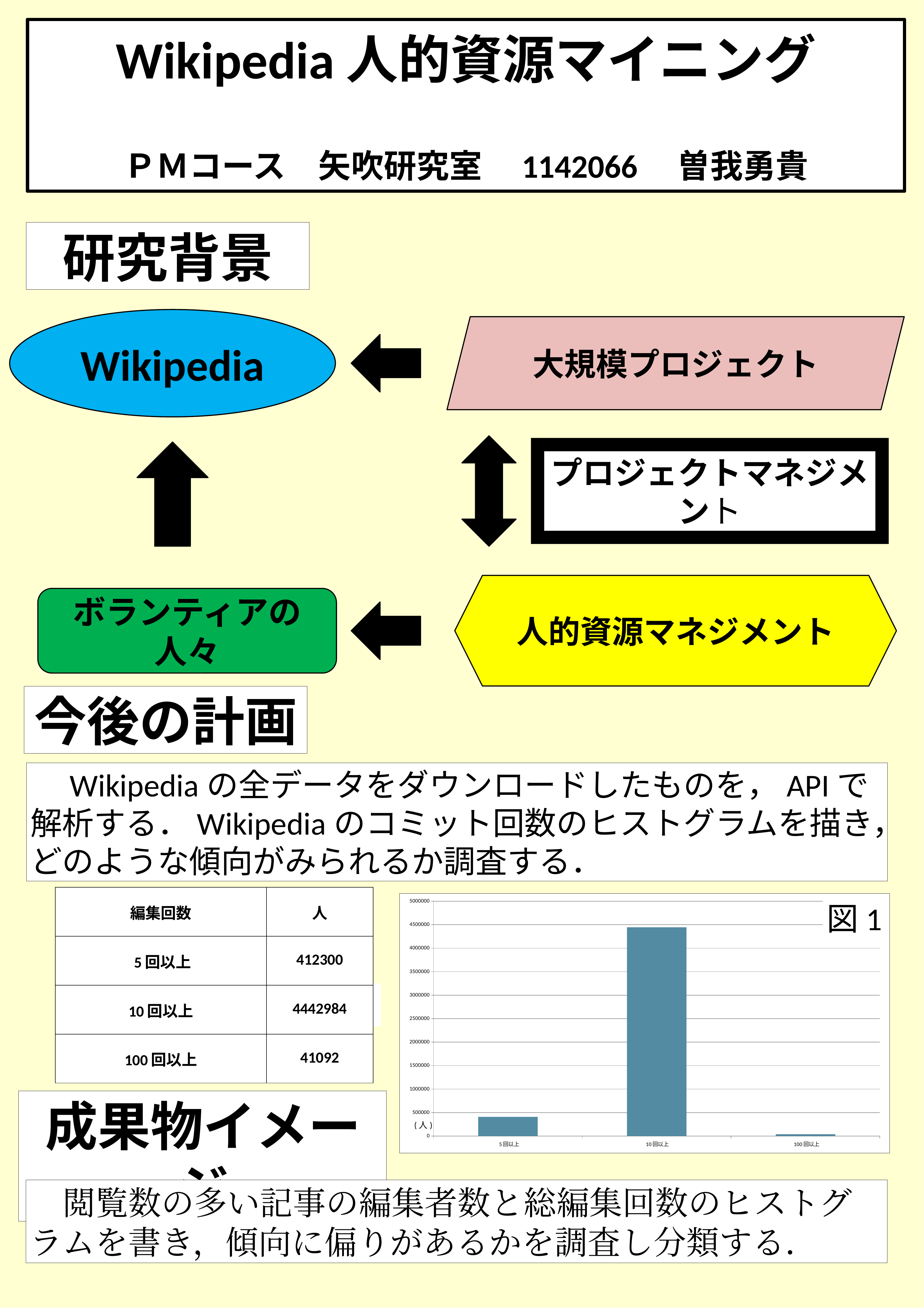

# Wikipedia人的資源マイニング ＰＭコース　矢吹研究室　1142066　曽我勇貴
研究背景
Wikipedia
大規模プロジェクト

プロジェクトマネジメント

人的資源マネジメント
ボランティアの人々

今後の計画
　Wikipediaの全データをダウンロードしたものを，APIで解析する．Wikipediaのコミット回数のヒストグラムを描き，どのような傾向がみられるか調査する．
| 編集回数 | 人 |
| --- | --- |
| 5回以上 | 412300 |
| 10回以上 | 4442984 |
| 100回以上 | 41092 |

### Chart

| Category | 集計 |
|---|---|
|   5回以上 | 412300.0 |
|  10回以上 | 4442984.0 |
|   100回以上 | 41092.0 |
図1

成果物イメージ
(人)
　閲覧数の多い記事の編集者数と総編集回数のヒストグラムを書き，傾向に偏りがあるかを調査し分類する．